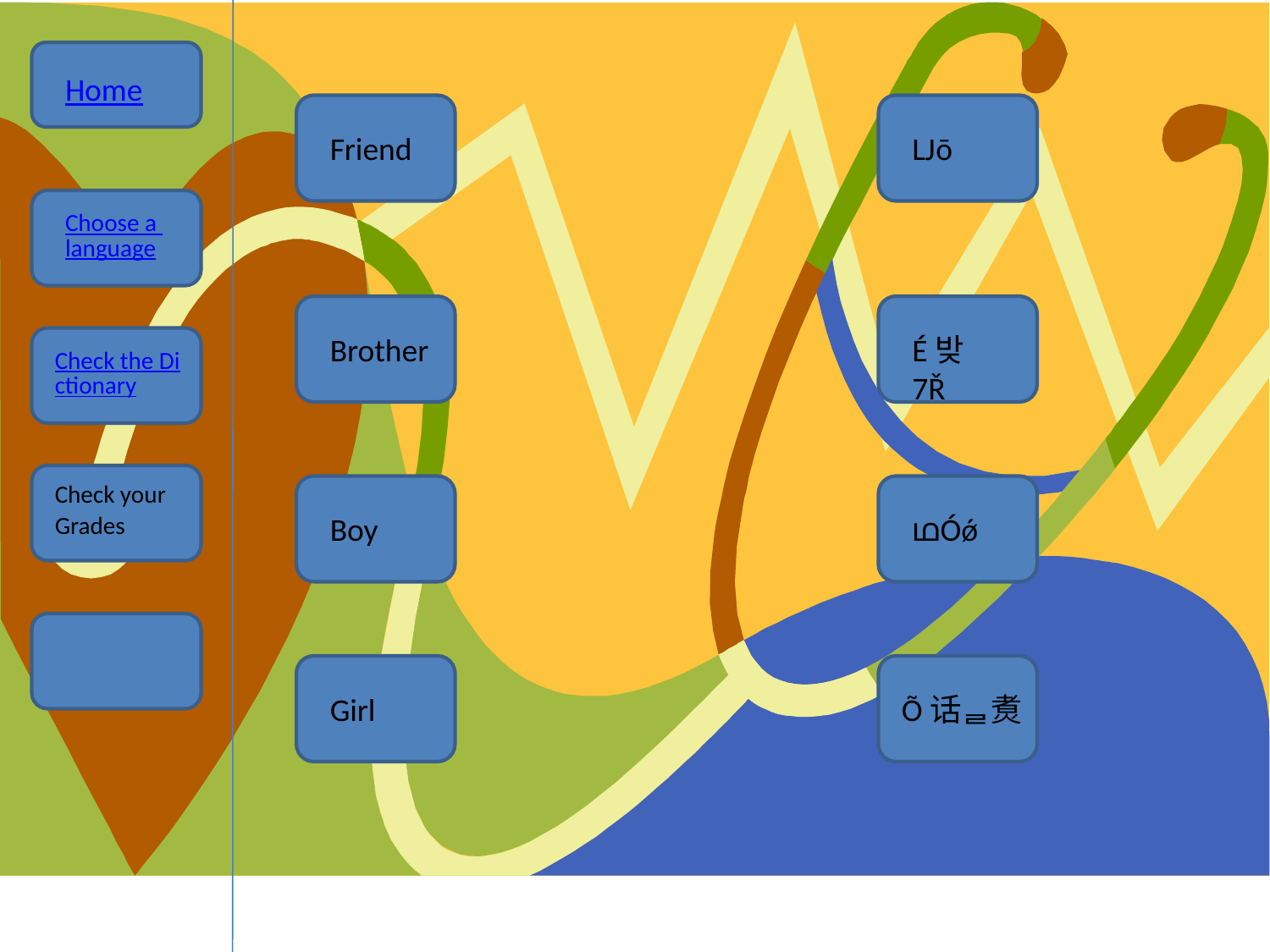

Home

Friend

Ǉō

Choose a language

É밪7Ř
Brother

Check the Dictionary

Check your Grades

ഥÓǿ
Boy

Õ话ᆯ煑
Girl